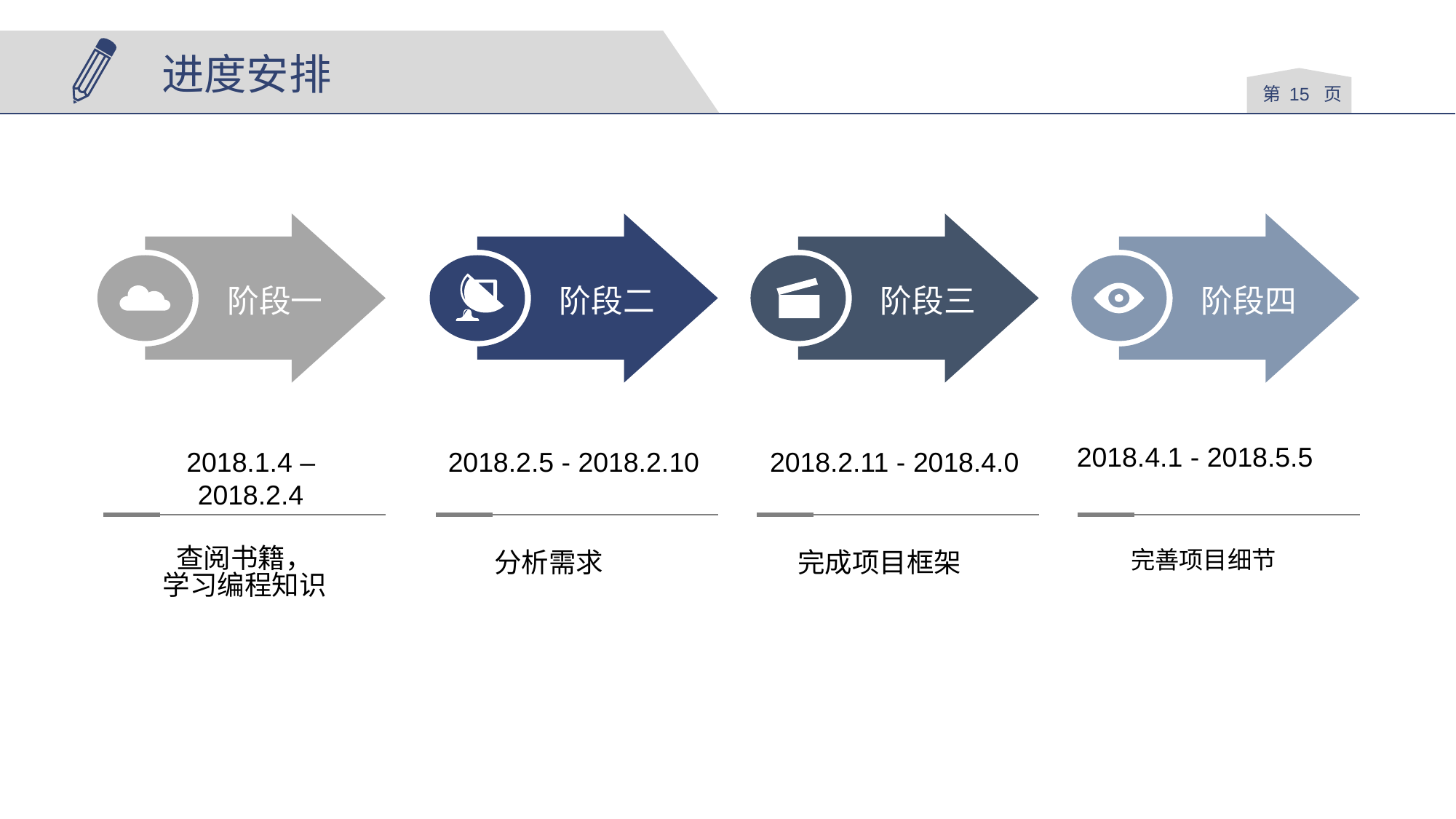

进度安排

第 15  页

阶段一
阶段二
阶段三
阶段四

2018.4.1 - 2018.5.5
2018.2.5 - 2018.2.10
2018.2.11 - 2018.4.0
2018.1.4 – 2018.2.4
完善项目细节
查阅书籍，
学习编程知识
分析需求
完成项目框架